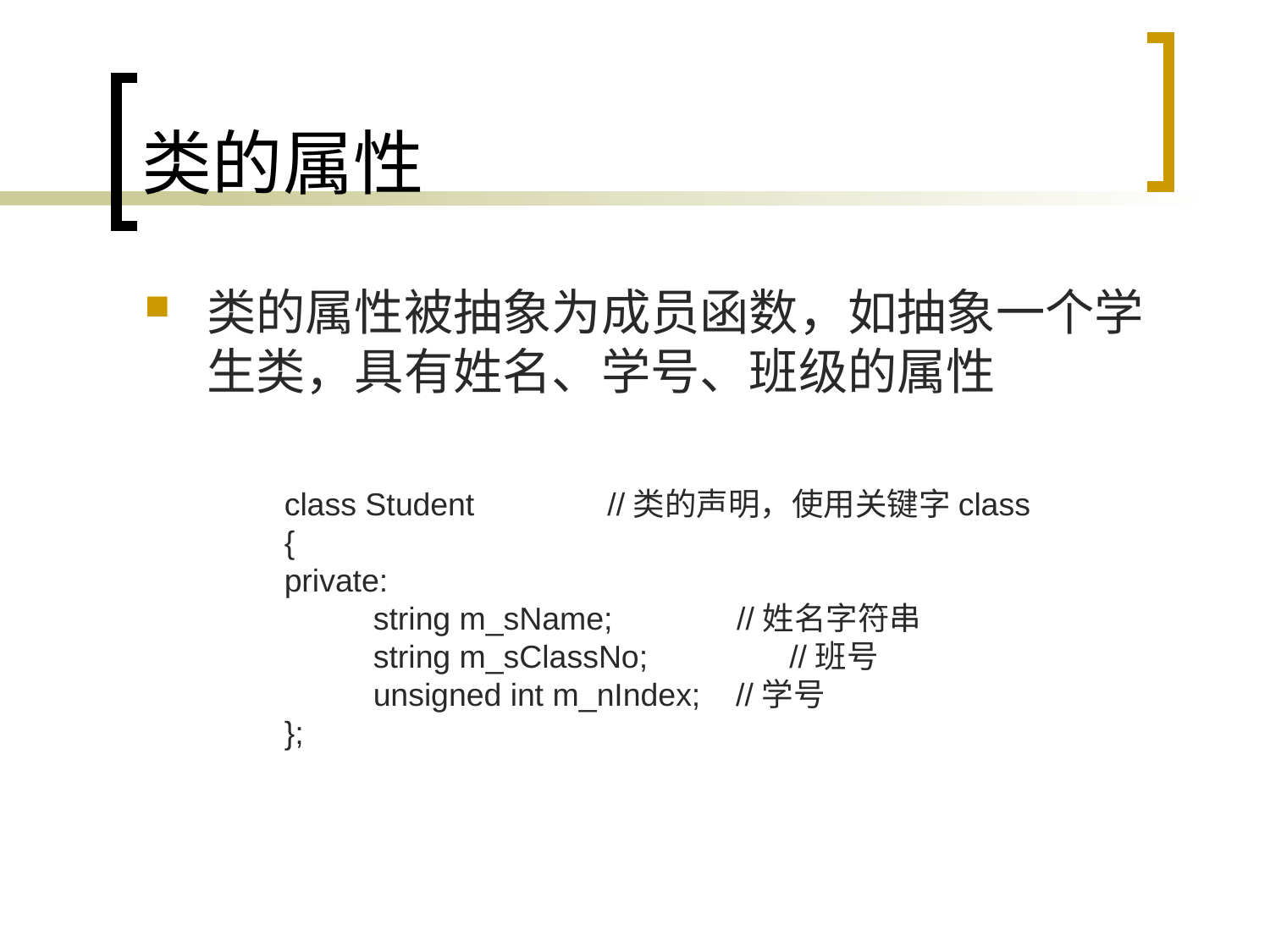

# 类的属性
类的属性被抽象为成员函数，如抽象一个学生类，具有姓名、学号、班级的属性
class Student               //类的声明，使用关键字class
{
private:
          string m_sName;              //姓名字符串
	      string m_sClassNo;	          //班号
          unsigned int m_nIndex;    //学号
};